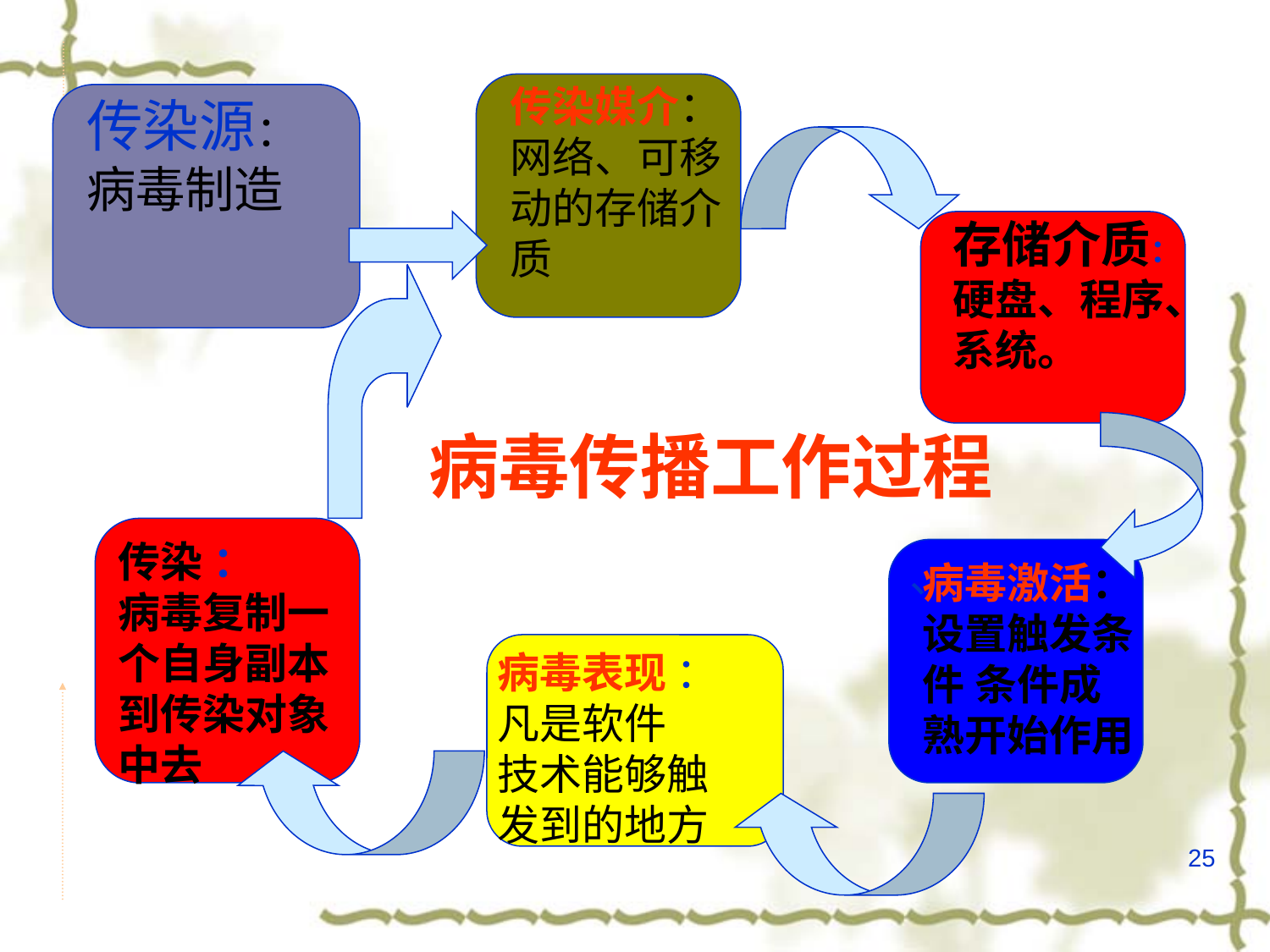

传染媒介：
网络、可移动的存储介质

传染源：病毒制造

存储介质：
硬盘、程序、
系统。

病毒传播工作过程

传染 ：
病毒复制一个自身副本到传染对象中去

、
病毒激活：
设置触发条件 条件成熟开始作用

病毒表现 ：
凡是软件
技术能够触发到的地方

25